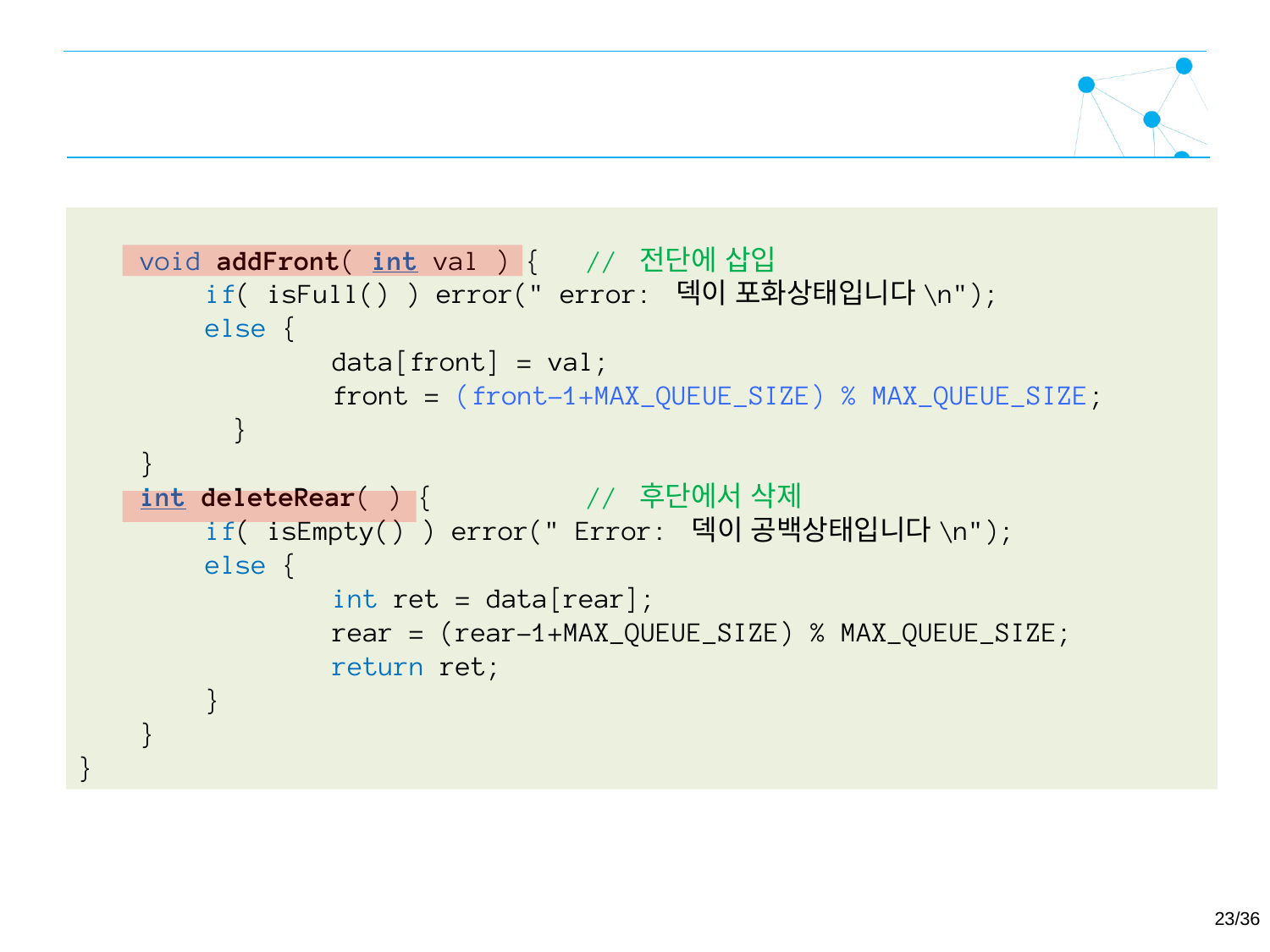

void addFront( int val ) { 	// 전단에 삽입
	if( isFull() ) error(" error: 덱이 포화상태입니다\n");
	else {
		data[front] = val;
		front = (front-1+MAX_QUEUE_SIZE) % MAX_QUEUE_SIZE;
          }
    }
    int deleteRear( ) { 		// 후단에서 삭제
	if( isEmpty() ) error(" Error: 덱이 공백상태입니다\n");
	else {
		int ret = data[rear];
		rear = (rear-1+MAX_QUEUE_SIZE) % MAX_QUEUE_SIZE;
		return ret;
	}
    }
}